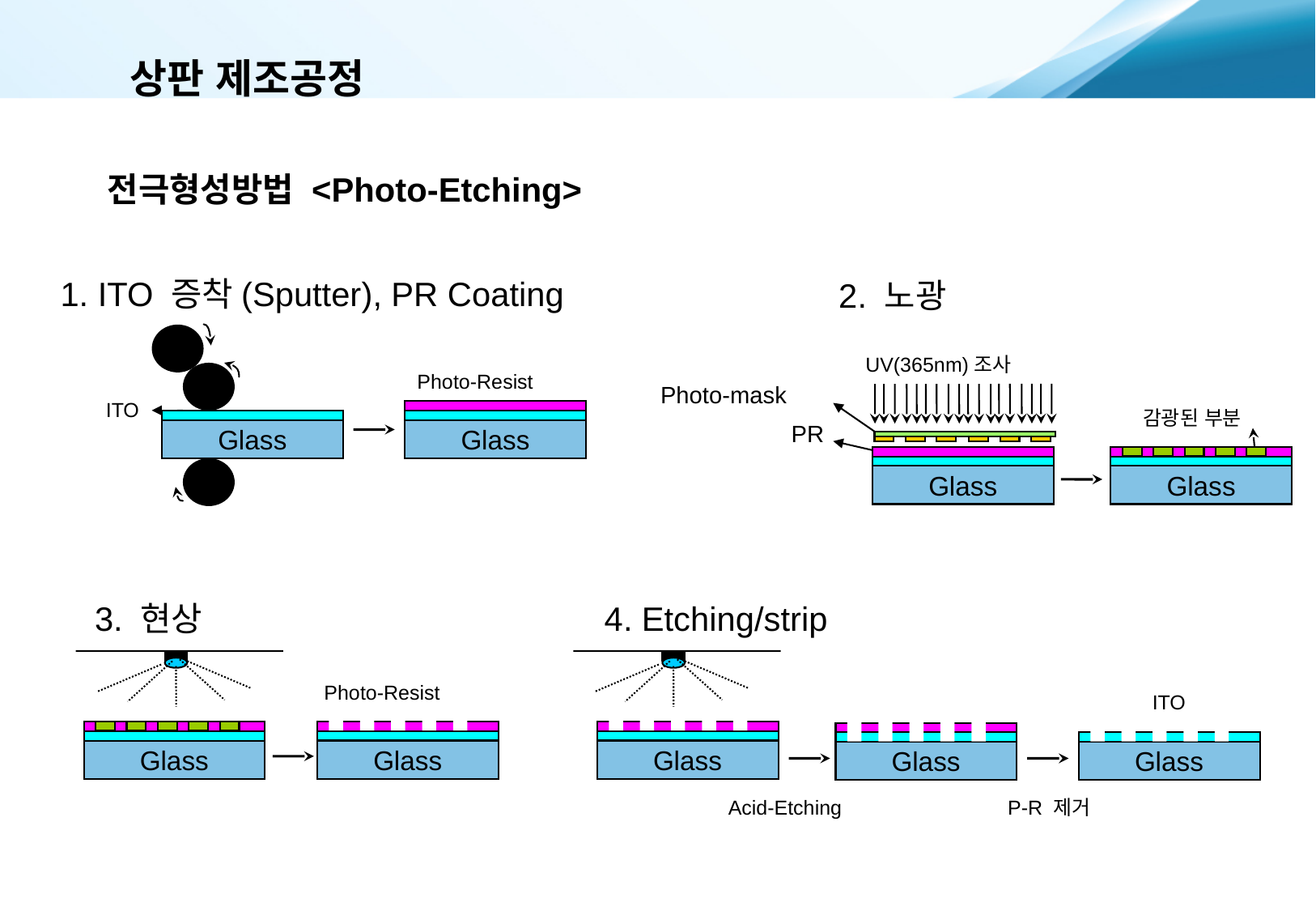

# 상판 제조공정
전극형성방법 <Photo-Etching>
1. ITO 증착(Sputter), PR Coating

Photo-Resist
ITO

Glass

Glass

2. 노광
UV(365nm)조사
Photo-mask

감광된 부분

PR

Glass

Glass

3. 현상

Photo-Resist

Glass

Glass

4. Etching/strip

ITO

Glass

Glass

Glass

Acid-Etching
P-R 제거